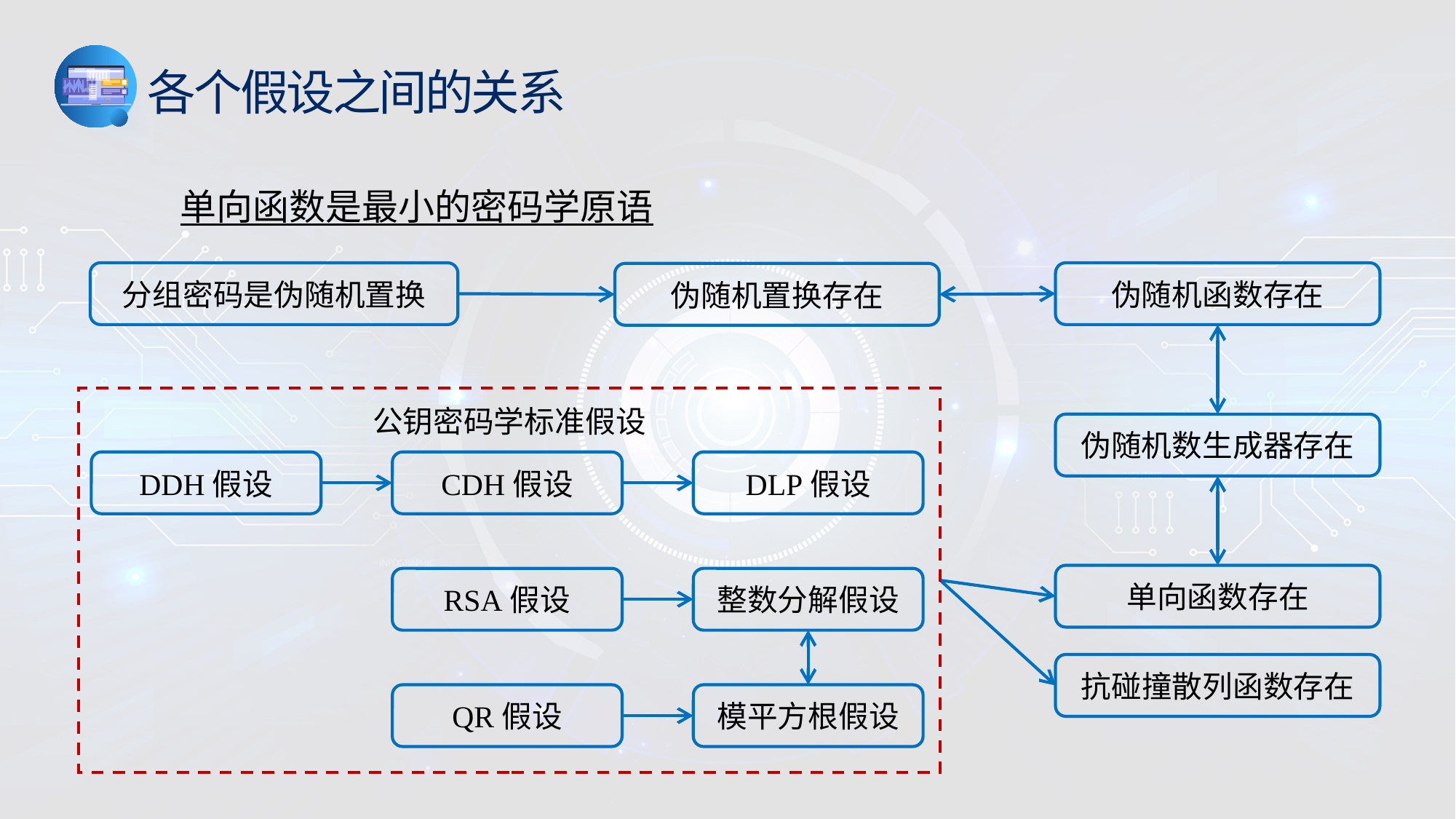

各个假设之间的关系

单向函数是最小的密码学原语
伪随机函数存在
分组密码是伪随机置换
伪随机置换存在

公钥密码学标准假设
伪随机数生成器存在
CDH假设
DDH假设
DLP假设
单向函数存在
整数分解假设
RSA假设
抗碰撞散列函数存在
QR假设
模平方根假设